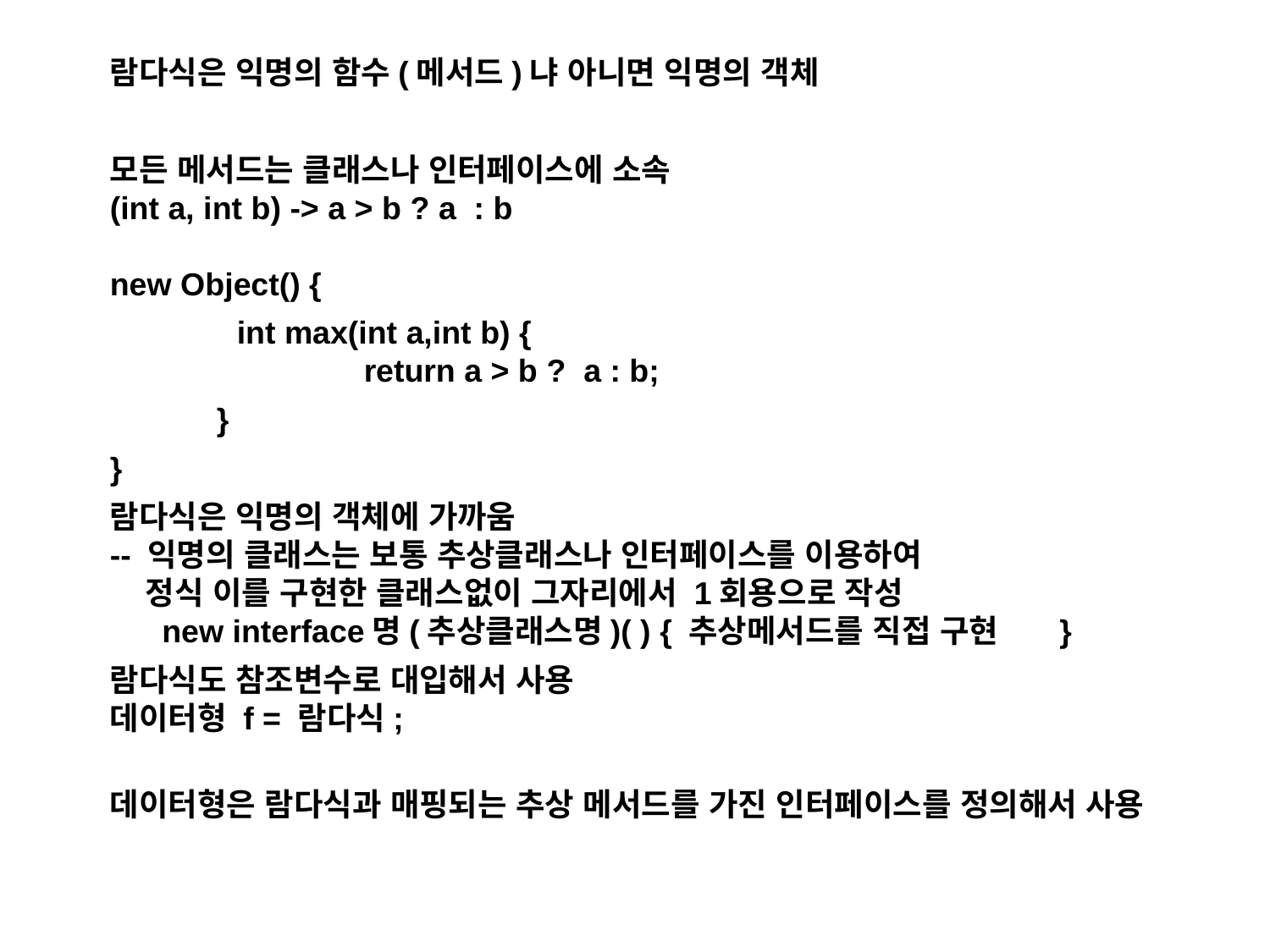

람다식은 익명의 함수(메서드)냐 아니면 익명의 객체

모든 메서드는 클래스나 인터페이스에 소속
(int a, int b) -> a > b ? a  : b
new Object() {
	int max(int a,int b) {
		return a > b ?  a : b;
            }
}
람다식은 익명의 객체에 가까움
-- 익명의 클래스는 보통 추상클래스나 인터페이스를 이용하여
    정식 이를 구현한 클래스없이 그자리에서 1회용으로 작성
     new interface명(추상클래스명)( ) { 추상메서드를 직접 구현      }
람다식도 참조변수로 대입해서 사용
데이터형 f = 람다식;
데이터형은 람다식과 매핑되는 추상 메서드를 가진 인터페이스를 정의해서 사용